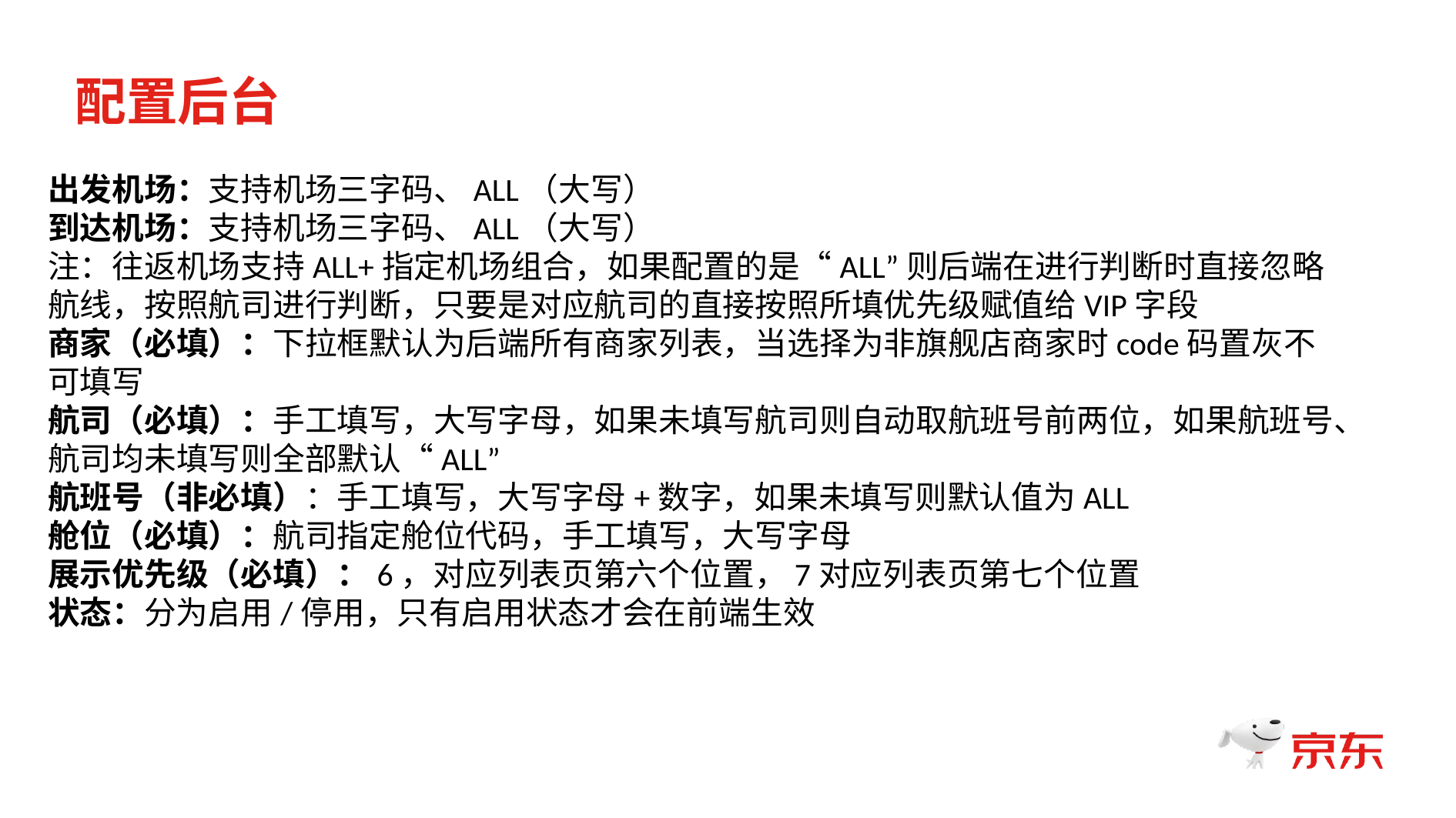

配置后台
出发机场：支持机场三字码、ALL（大写）
到达机场：支持机场三字码、ALL（大写）
注：往返机场支持ALL+指定机场组合，如果配置的是“ALL”则后端在进行判断时直接忽略航线，按照航司进行判断，只要是对应航司的直接按照所填优先级赋值给VIP字段
商家（必填）：下拉框默认为后端所有商家列表，当选择为非旗舰店商家时code码置灰不可填写
航司（必填）：手工填写，大写字母，如果未填写航司则自动取航班号前两位，如果航班号、航司均未填写则全部默认“ALL”
航班号（非必填）：手工填写，大写字母+数字，如果未填写则默认值为ALL
舱位（必填）：航司指定舱位代码，手工填写，大写字母
展示优先级（必填）：6，对应列表页第六个位置，7对应列表页第七个位置
状态：分为启用/停用，只有启用状态才会在前端生效